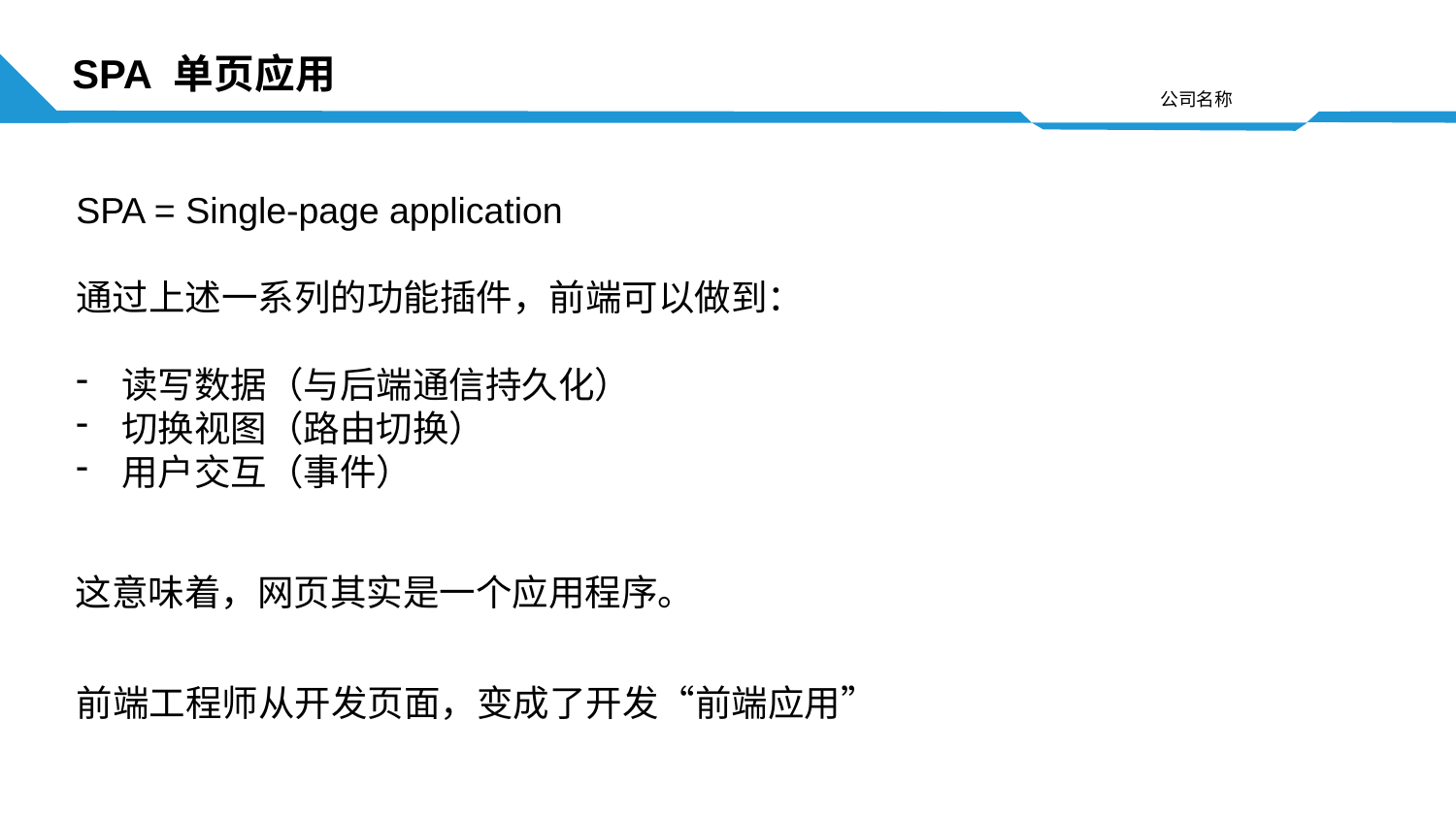

SPA 单页应用
SPA = Single-page application

通过上述一系列的功能插件，前端可以做到：

读写数据（与后端通信持久化）
切换视图（路由切换）
用户交互（事件）

这意味着，网页其实是一个应用程序。
前端工程师从开发页面，变成了开发“前端应用”